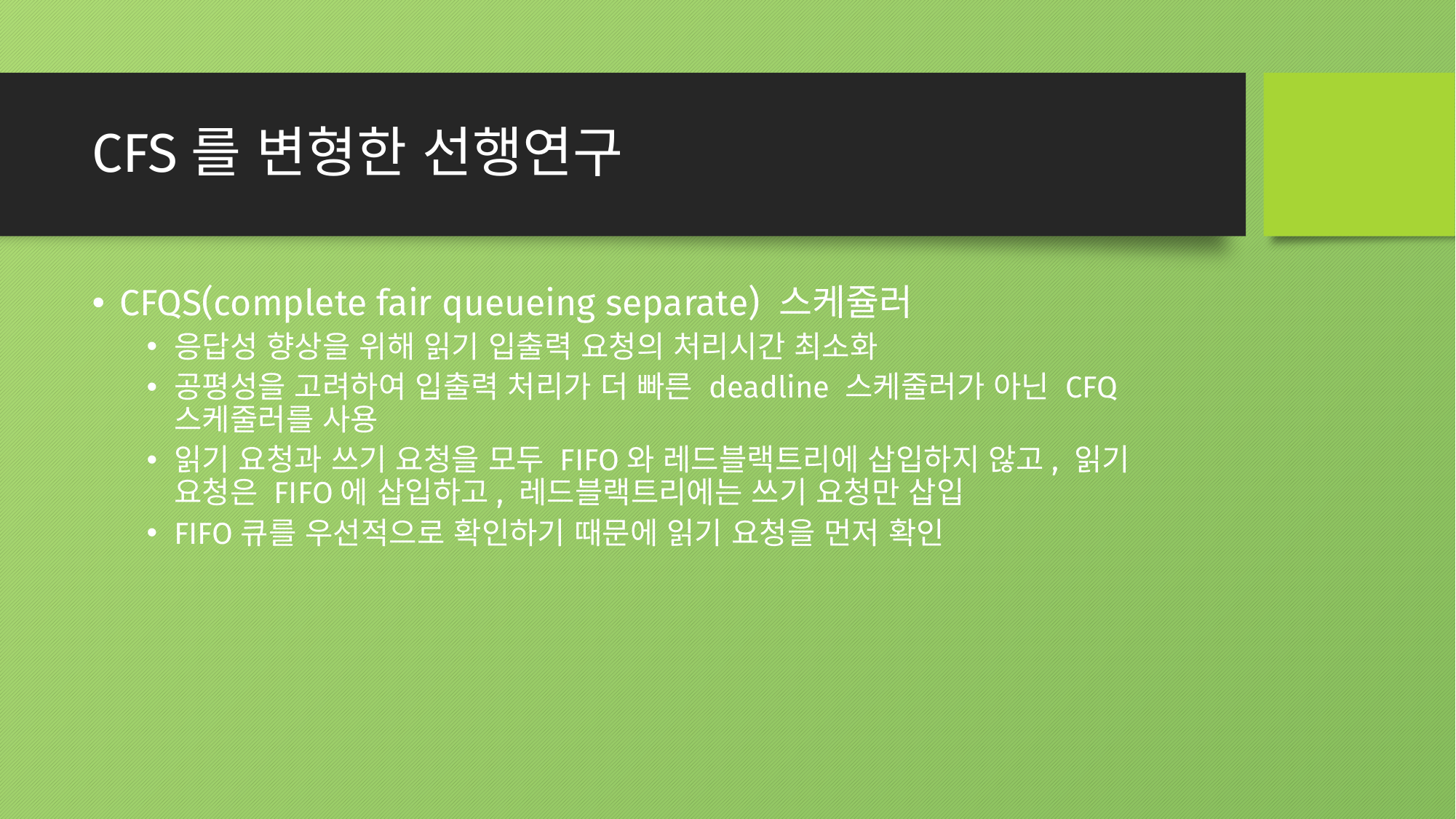

# CFS를 변형한 선행연구
CFQS(complete fair queueing separate) 스케쥴러
응답성 향상을 위해 읽기 입출력 요청의 처리시간 최소화
공평성을 고려하여 입출력 처리가 더 빠른 deadline 스케줄러가 아닌 CFQ 스케줄러를 사용
읽기 요청과 쓰기 요청을 모두 FIFO와 레드블랙트리에 삽입하지 않고, 읽기 요청은 FIFO에 삽입하고, 레드블랙트리에는 쓰기 요청만 삽입
FIFO큐를 우선적으로 확인하기 때문에 읽기 요청을 먼저 확인